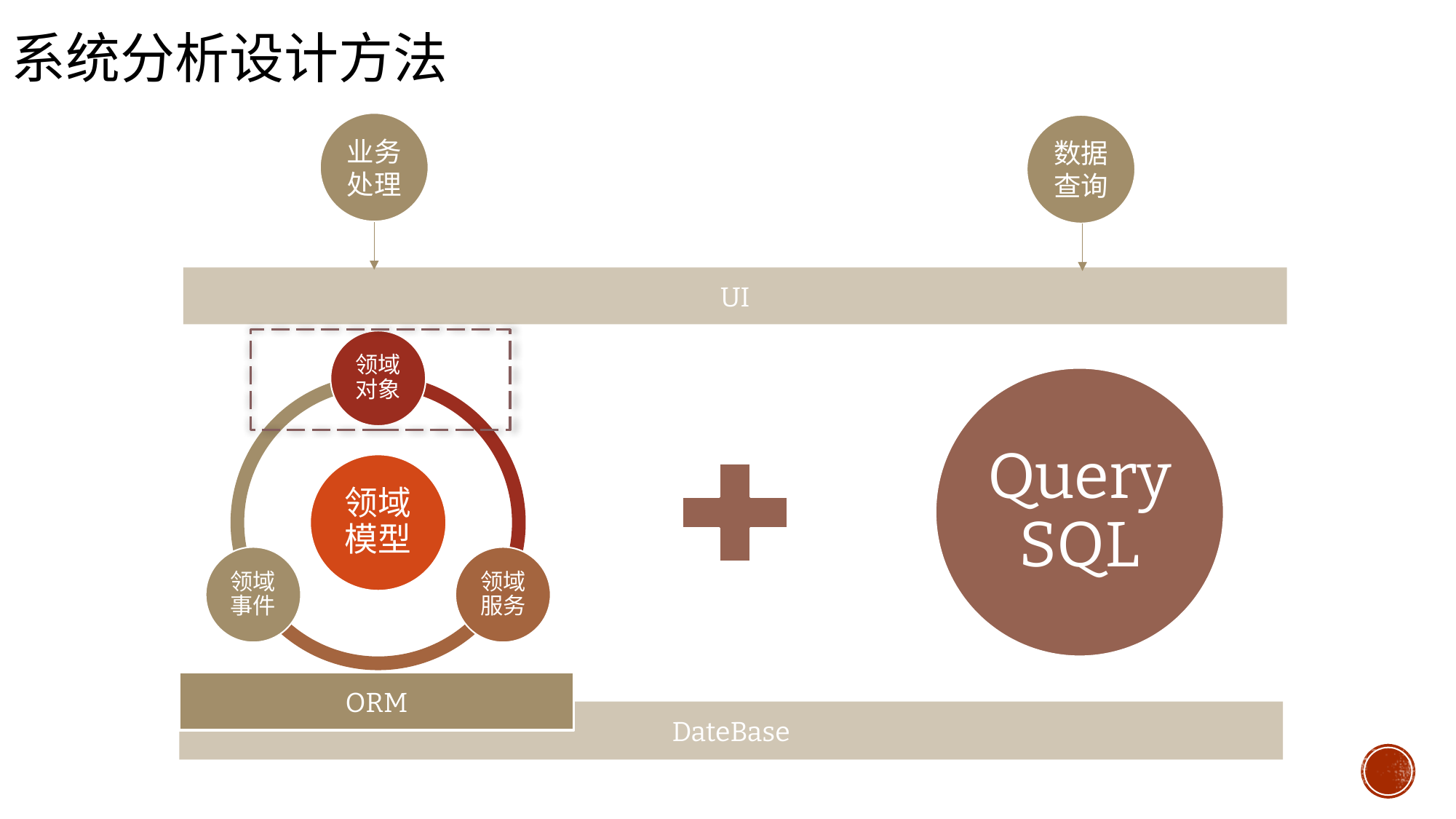

# 系统分析设计方法
业务处理
数据查询
UI

领域模型
领域对象
领域服务
领域事件
Query SQL

ORM
DateBase